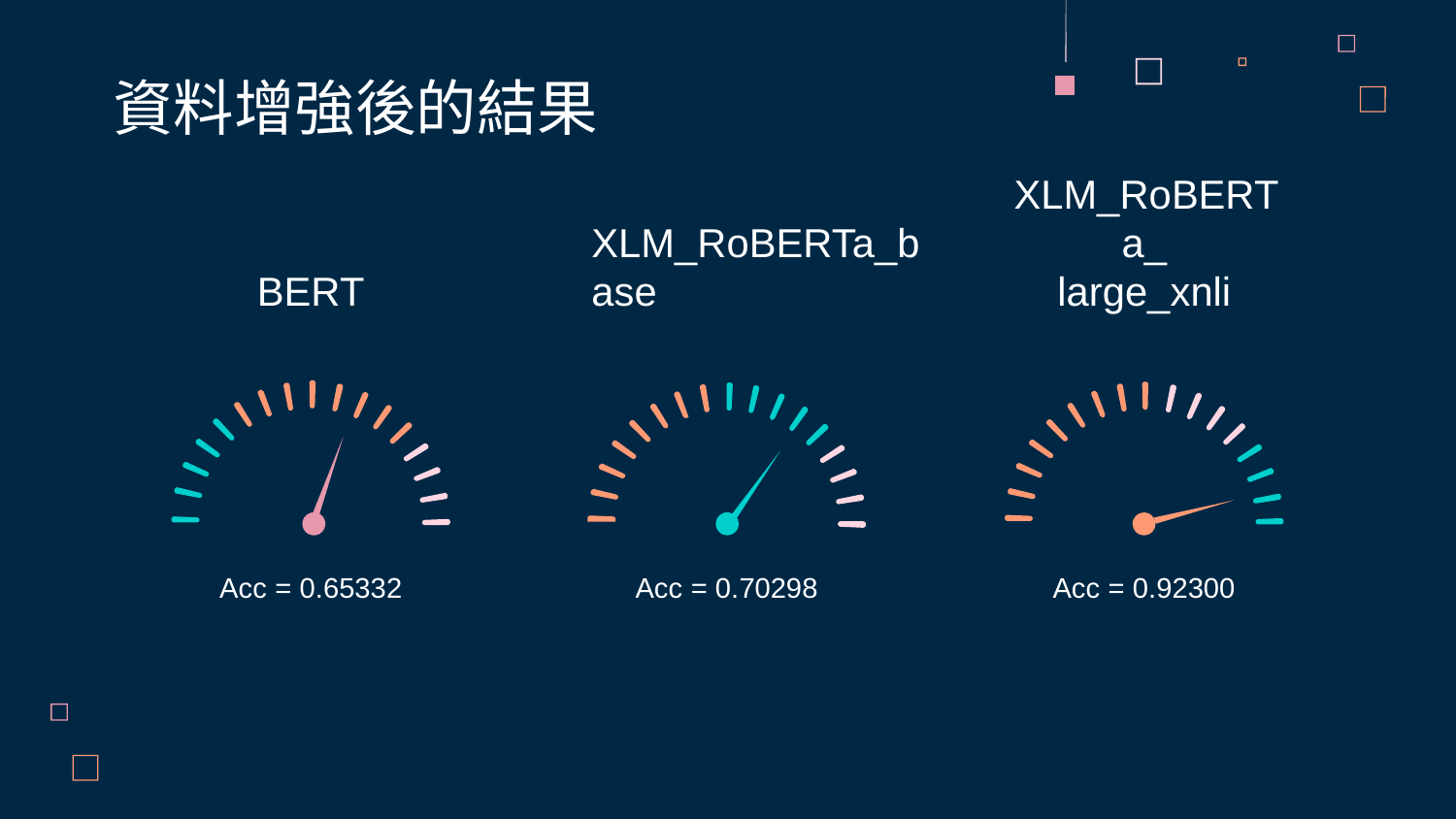

資料增強後的結果
# BERT
XLM_RoBERTa_
large_xnli

XLM_RoBERTa_base

Acc = 0.65332
Acc = 0.70298
Acc = 0.92300